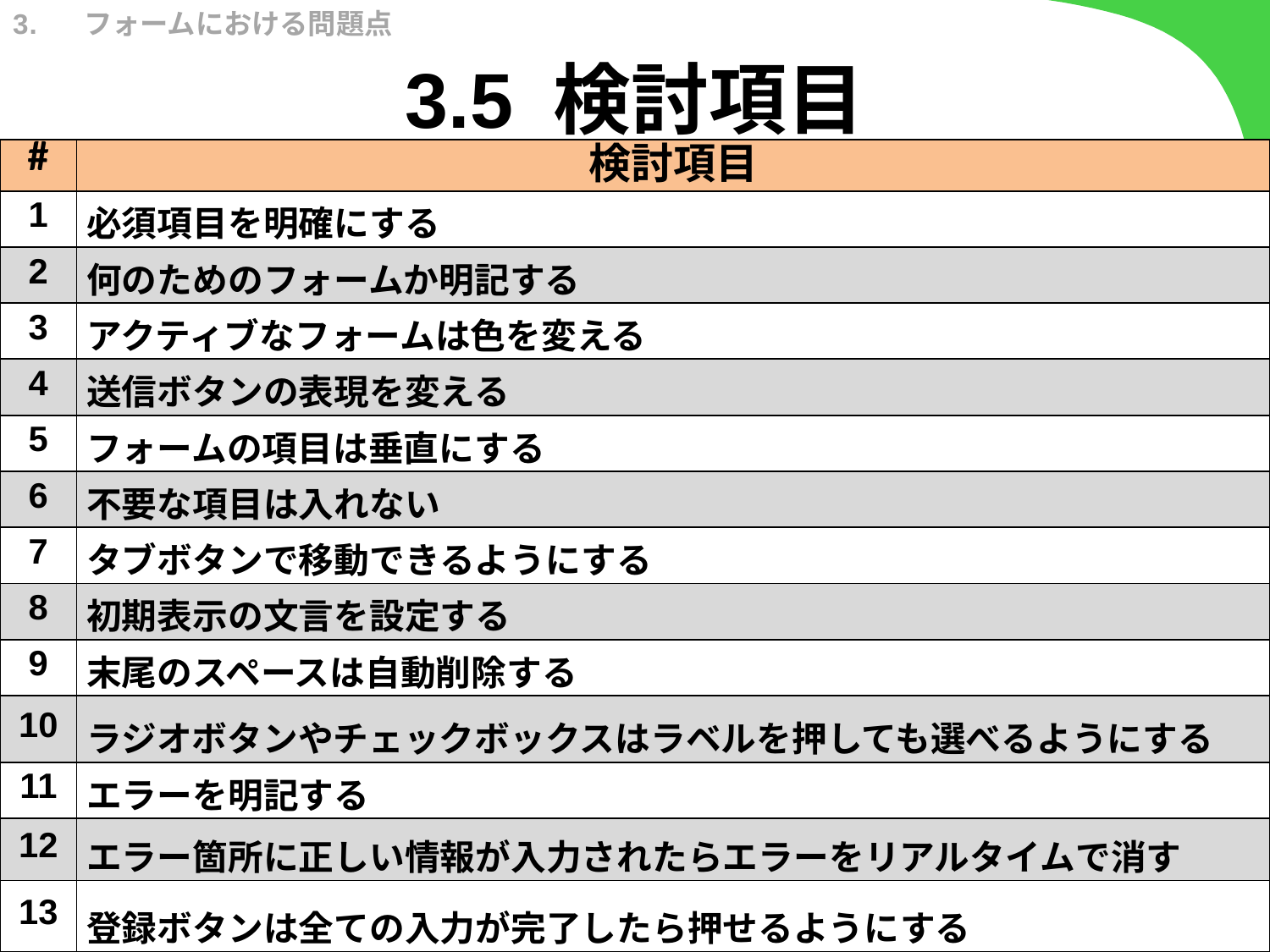

フォームにおける問題点
# 3.5 検討項目
| # | 検討項目 |
| --- | --- |
| 1 | 必須項目を明確にする |
| 2 | 何のためのフォームか明記する |
| 3 | アクティブなフォームは色を変える |
| 4 | 送信ボタンの表現を変える |
| 5 | フォームの項目は垂直にする |
| 6 | 不要な項目は入れない |
| 7 | タブボタンで移動できるようにする |
| 8 | 初期表示の文言を設定する |
| 9 | 末尾のスペースは自動削除する |
| 10 | ラジオボタンやチェックボックスはラベルを押しても選べるようにする |
| 11 | エラーを明記する |
| 12 | エラー箇所に正しい情報が入力されたらエラーをリアルタイムで消す |
| 13 | 登録ボタンは全ての入力が完了したら押せるようにする |
23